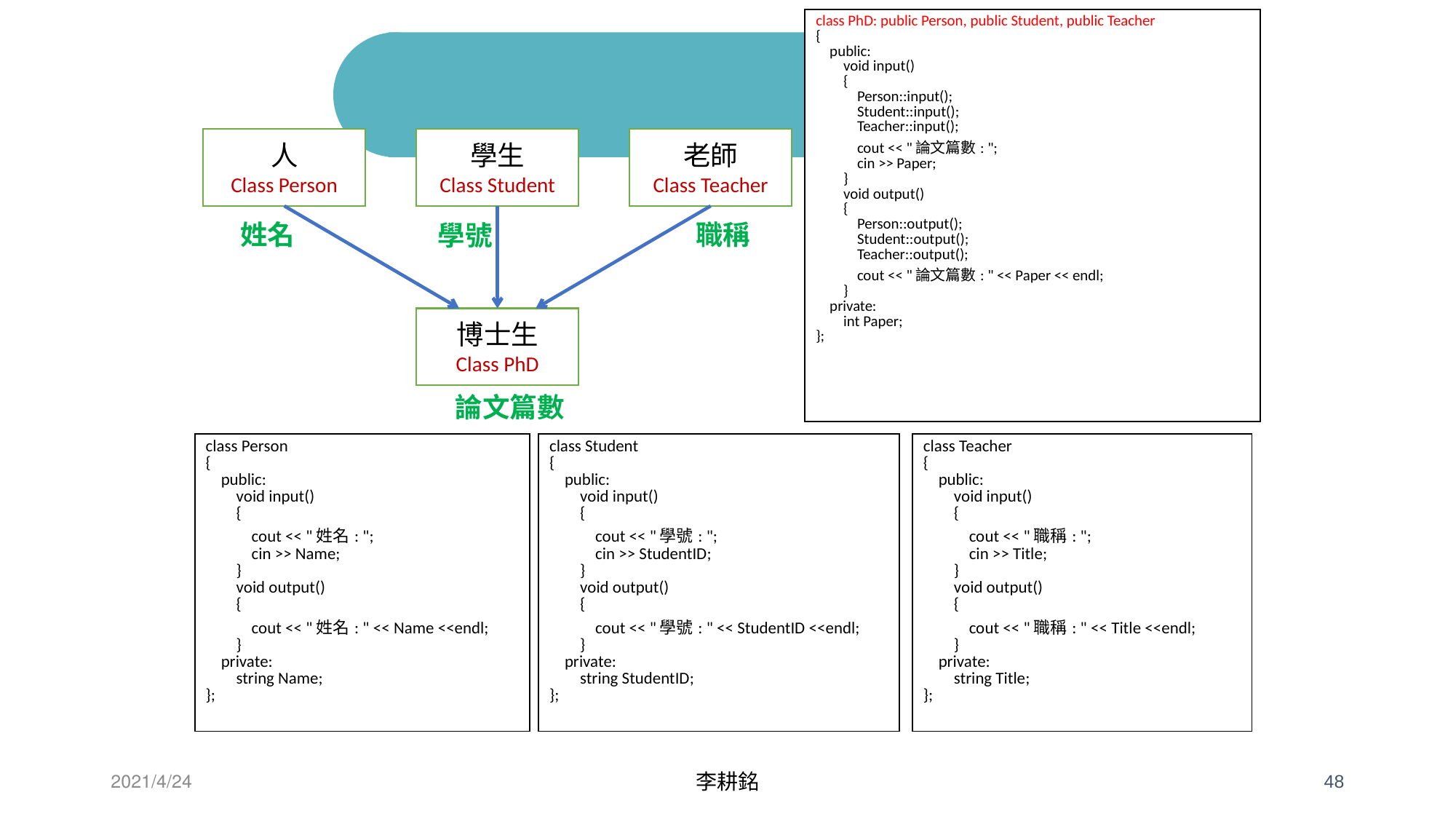

| class PhD: public Person, public Student, public Teacher { public: void input() { Person::input(); Student::input(); Teacher::input(); cout << "論文篇數: "; cin >> Paper; } void output() { Person::output(); Student::output(); Teacher::output(); cout << "論文篇數: " << Paper << endl; } private: int Paper; }; |
| --- |
人
Class Person
學生
Class Student
老師
Class Teacher
姓名
職稱
學號

博士生
Class PhD
論文篇數
| class Person { public: void input() { cout << "姓名: "; cin >> Name; } void output() { cout << "姓名: " << Name <<endl; } private: string Name; }; |
| --- |
| class Student { public: void input() { cout << "學號: "; cin >> StudentID; } void output() { cout << "學號: " << StudentID <<endl; } private: string StudentID; }; |
| --- |
| class Teacher { public: void input() { cout << "職稱: "; cin >> Title; } void output() { cout << "職稱: " << Title <<endl; } private: string Title; }; |
| --- |
2021/4/24
李耕銘
 48